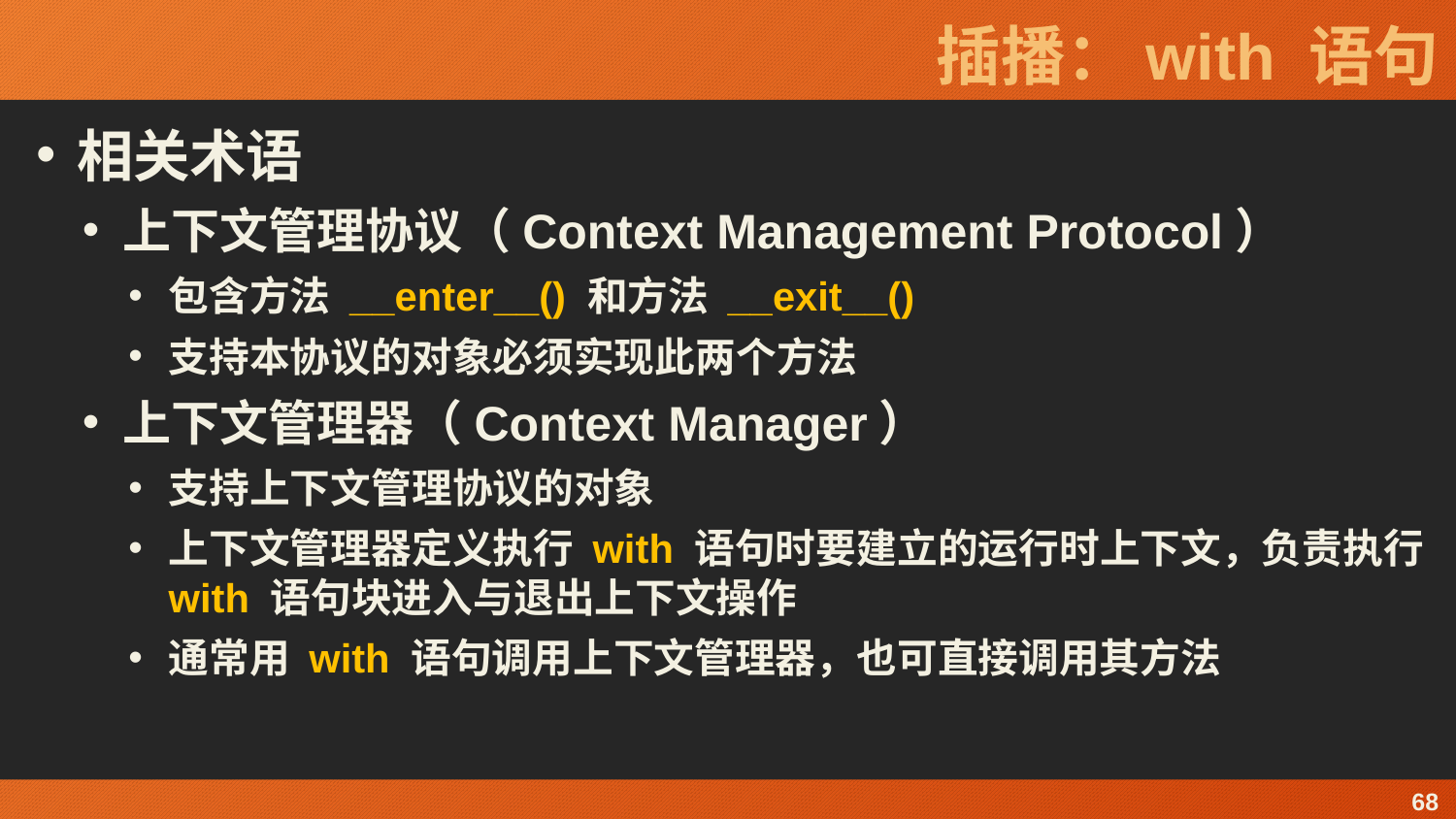

# 插播：with 语句
相关术语
上下文管理协议（Context Management Protocol）
包含方法 __enter__() 和方法 __exit__()
支持本协议的对象必须实现此两个方法
上下文管理器（Context Manager）
支持上下文管理协议的对象
上下文管理器定义执行 with 语句时要建立的运行时上下文，负责执行 with 语句块进入与退出上下文操作
通常用 with 语句调用上下文管理器，也可直接调用其方法
68